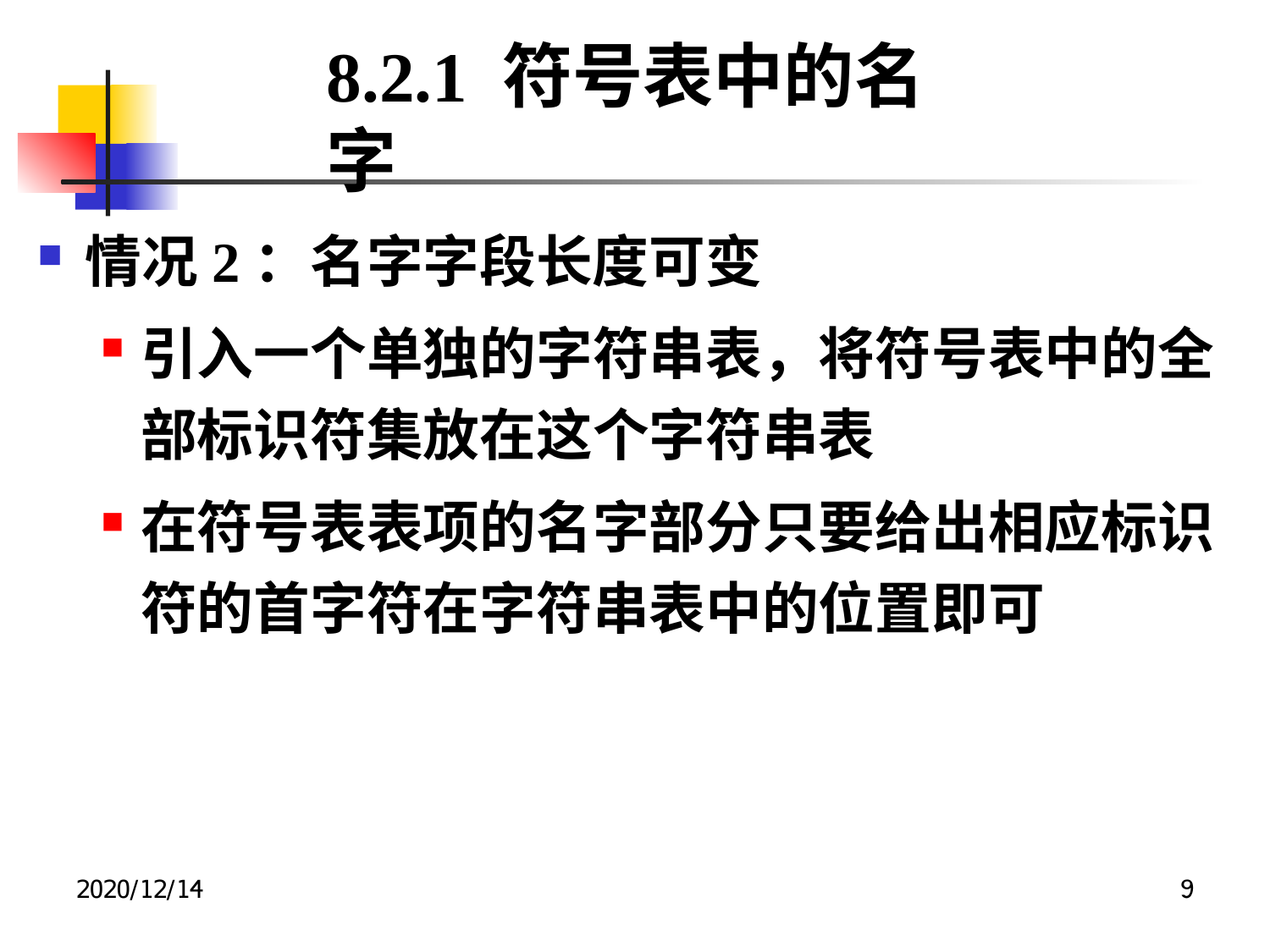

8.2.1 符号表中的名字
情况2：名字字段长度可变
引入一个单独的字符串表，将符号表中的全部标识符集放在这个字符串表
在符号表表项的名字部分只要给出相应标识符的首字符在字符串表中的位置即可
2020/12/14
9